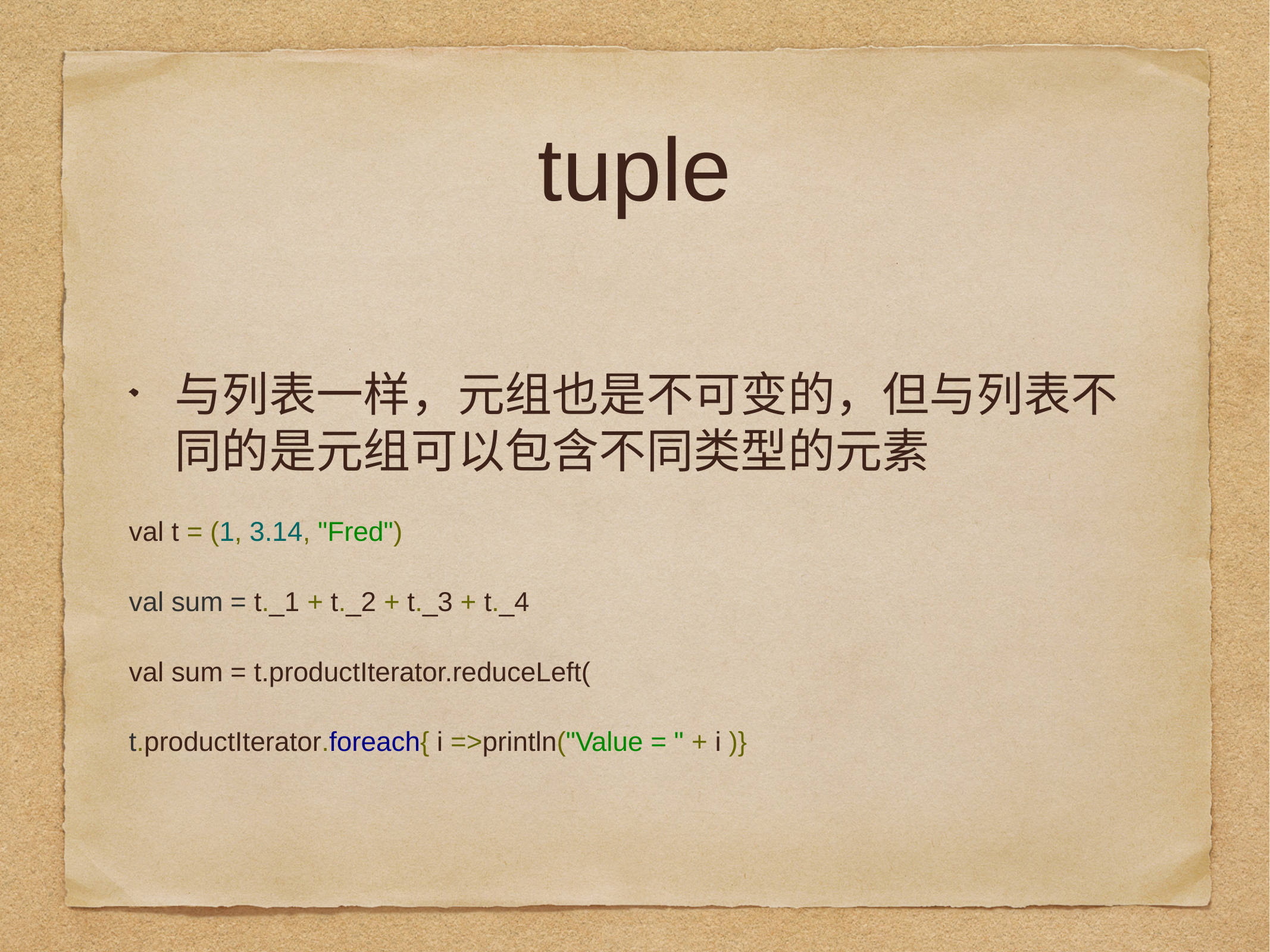

# tuple
与列表一样，元组也是不可变的，但与列表不同的是元组可以包含不同类型的元素
val t = (1, 3.14, "Fred")
val sum = t._1 + t._2 + t._3 + t._4
val sum = t.productIterator.reduceLeft(
t.productIterator.foreach{ i =>println("Value = " + i )}